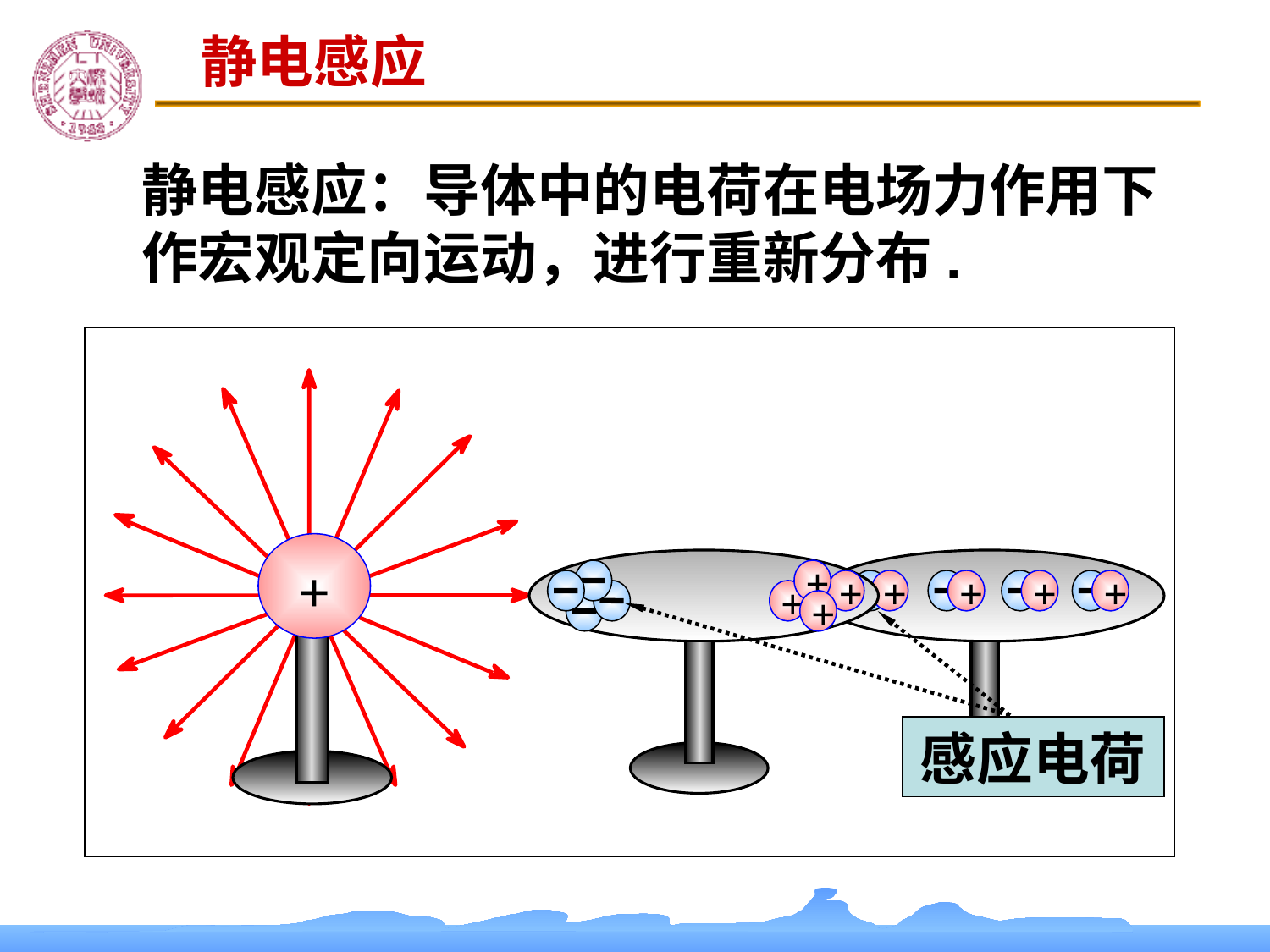

静电感应
静电感应：导体中的电荷在电场力作用下作宏观定向运动，进行重新分布.

+

+

+

+

+

+

+

+

+

+

感应电荷

# 4